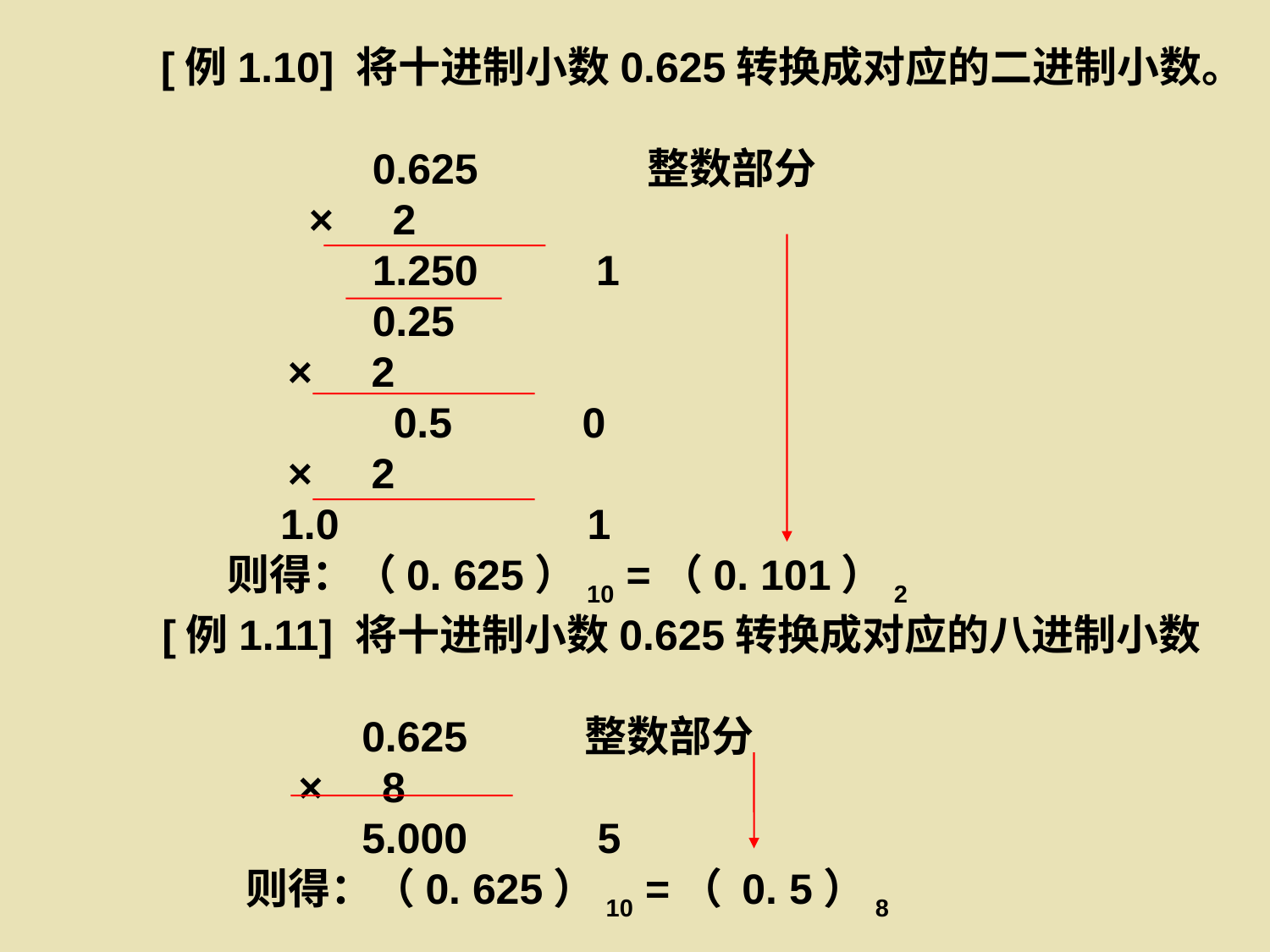

[例1.10] 将十进制小数0.625转换成对应的二进制小数。

                     0.625               整数部分
               ×     2
                     1.250          1
                     0.25
             ×     2
                       0.5           0
             ×     2
           1.0                     1
       则得：（0. 625）10 =（0. 101）2
 [例1.11] 将十进制小数0.625转换成对应的八进制小数

                    0.625         整数部分
              ×     8
                    5.000           5
         则得：（0. 625）10 =（ 0. 5）8